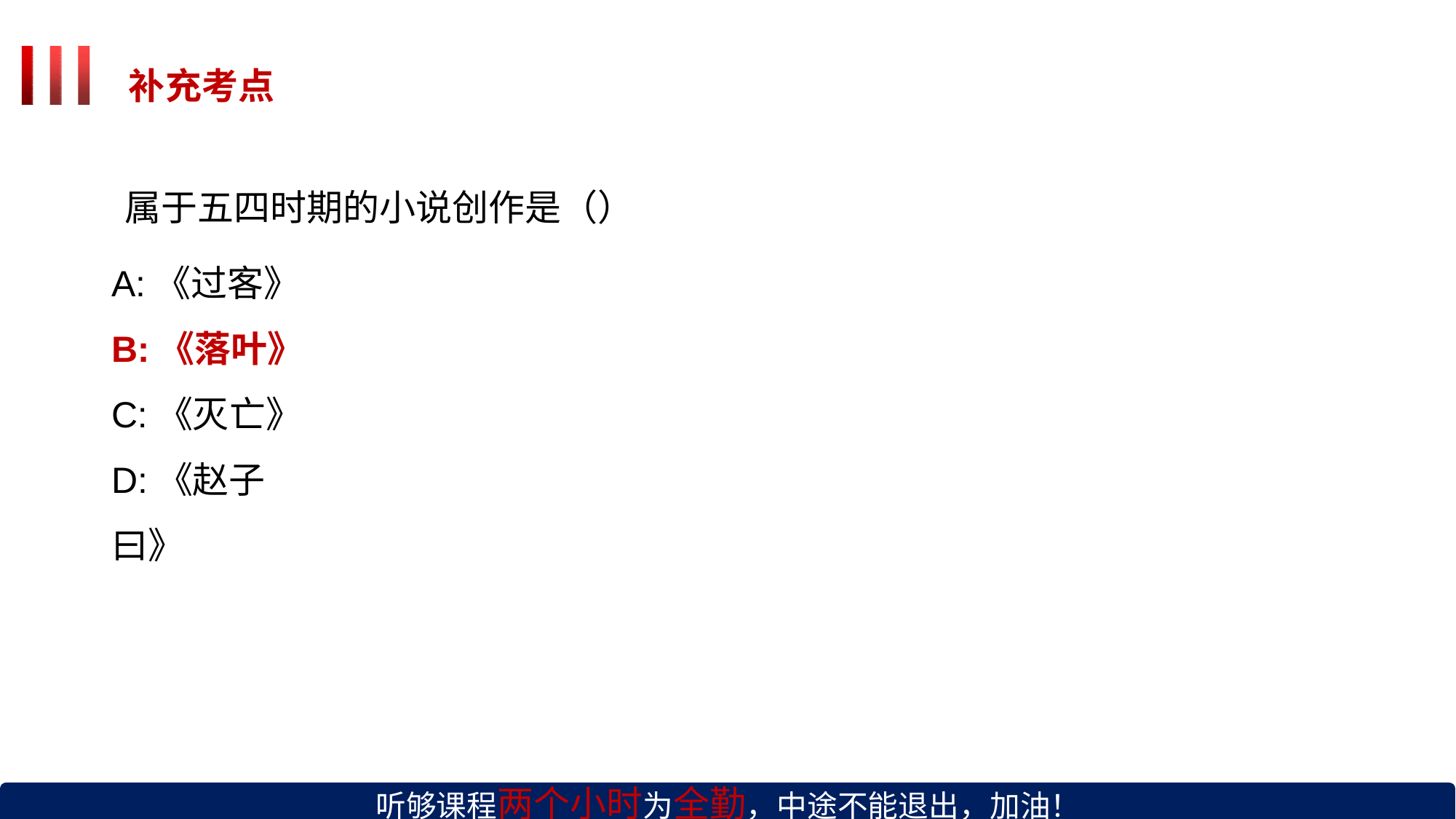

# 补充考点
属于五四时期的小说创作是（）
A:《过客》 B:《落叶》 C:《灭亡》 D:《赵子曰》

听够课程两个小时为全勤，中途不能退出，加油！